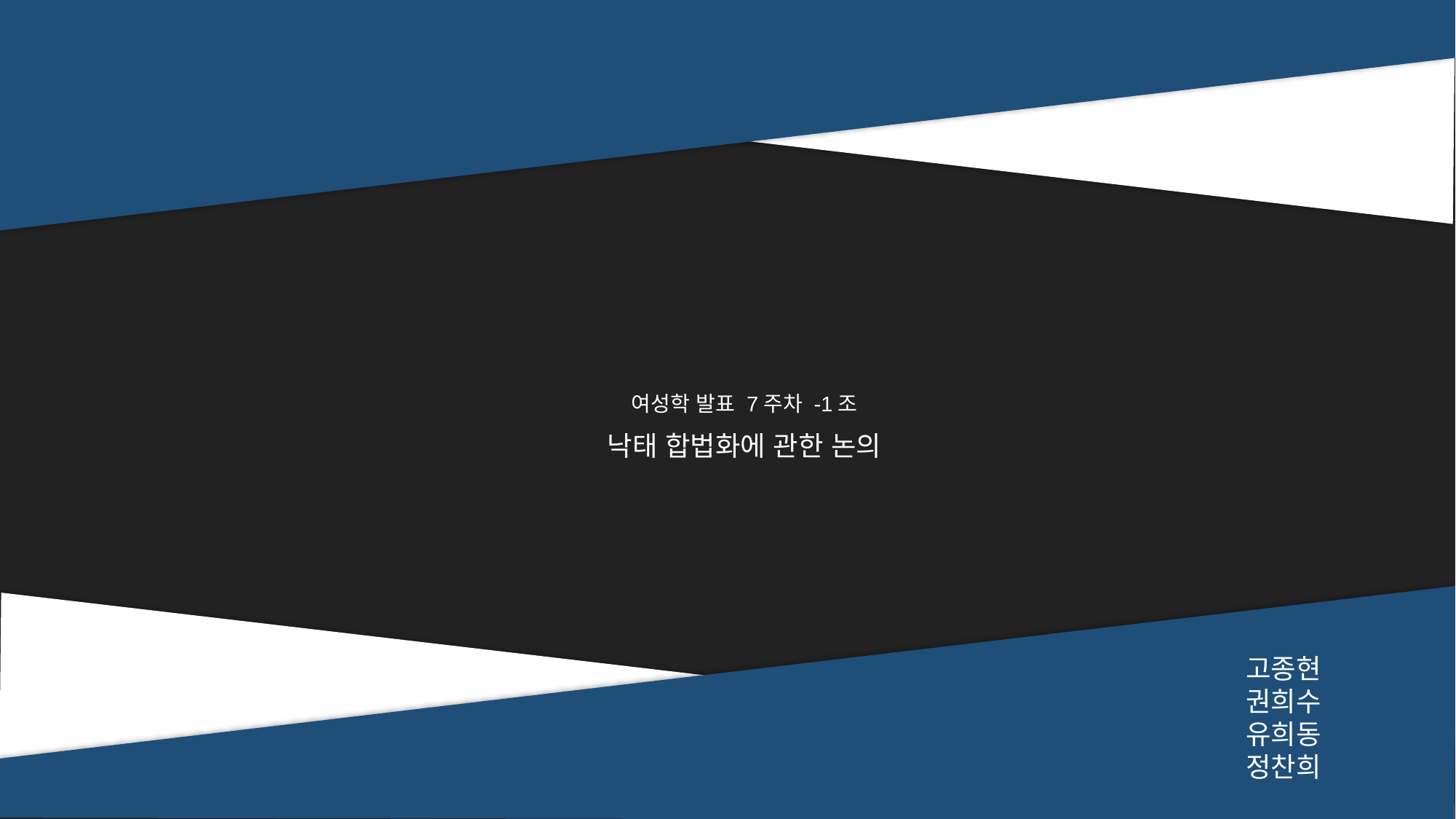

여성학 발표 7주차 -1조
낙태 합법화에 관한 논의

고종현
권희수
유희동
정찬희